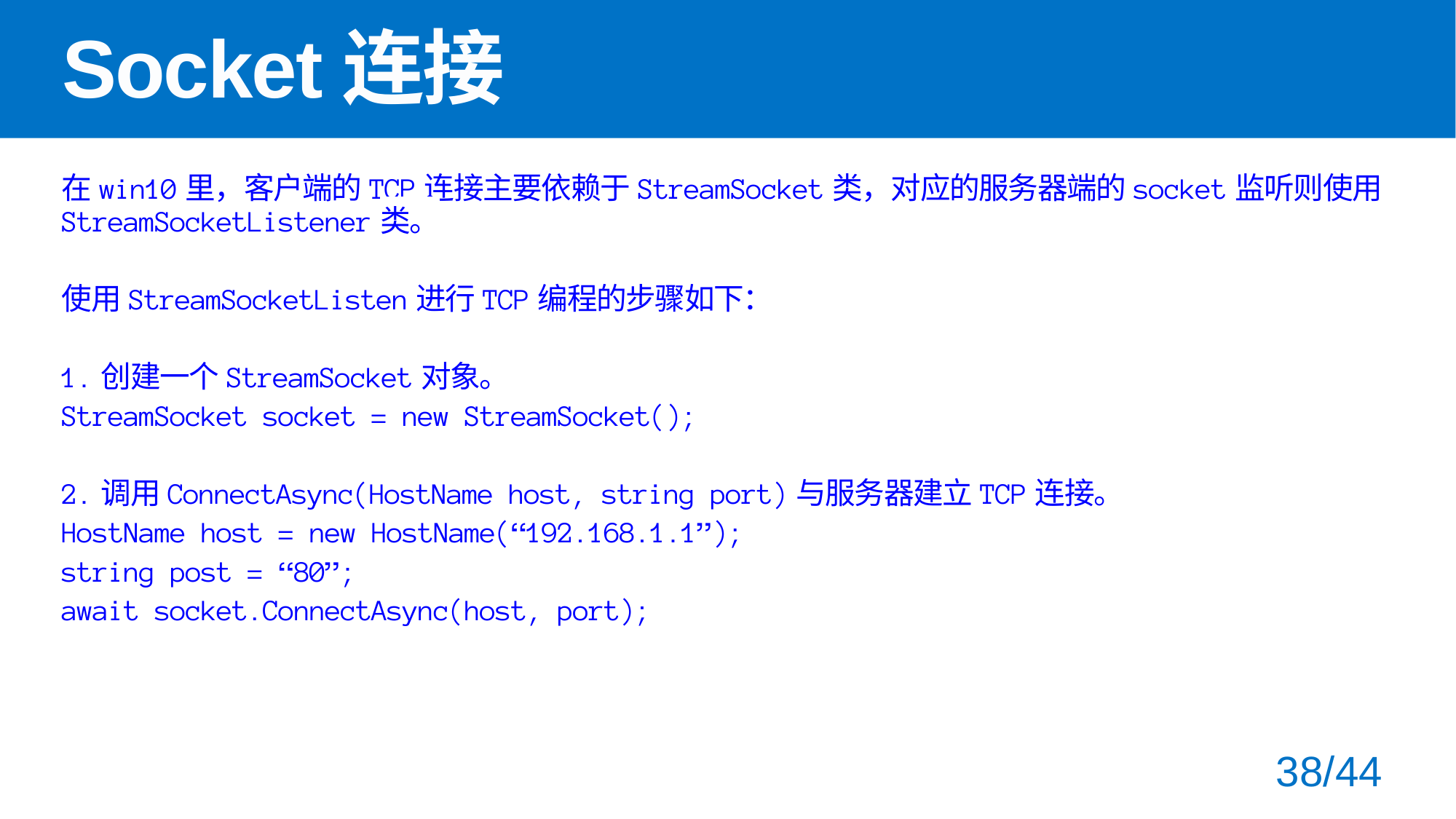

# Socket连接
在win10里，客户端的TCP连接主要依赖于StreamSocket类，对应的服务器端的socket监听则使用StreamSocketListener类。

使用StreamSocketListen进行TCP编程的步骤如下：

1.创建一个StreamSocket对象。
StreamSocket socket = new StreamSocket();

2.调用ConnectAsync(HostName host, string port)与服务器建立TCP连接。
HostName host = new HostName(“192.168.1.1”);
string post = “80”;
await socket.ConnectAsync(host, port);
38